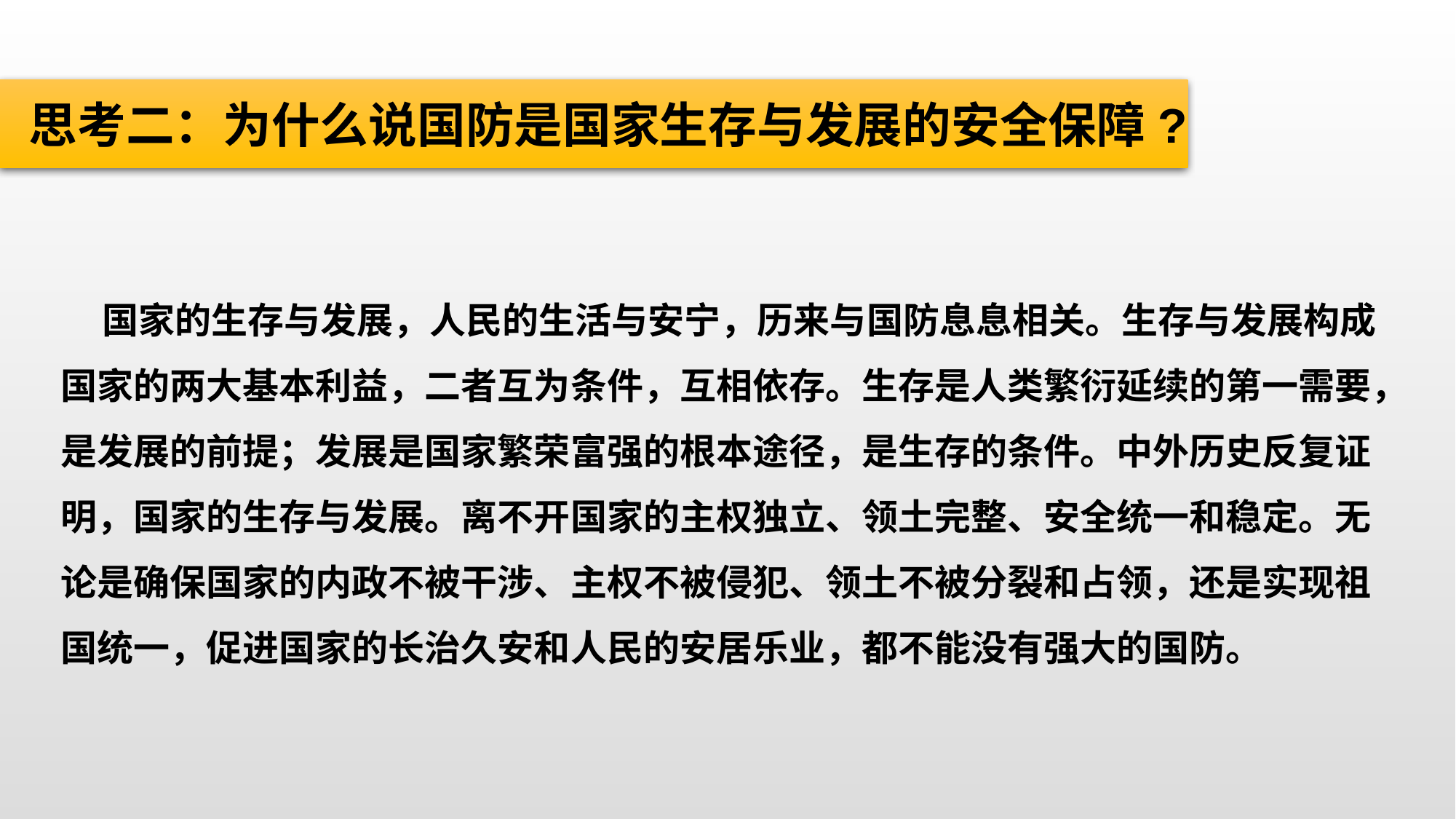

思考二：为什么说国防是国家生存与发展的安全保障?
    国家的生存与发展，人民的生活与安宁，历来与国防息息相关。生存与发展构成国家的两大基本利益，二者互为条件，互相依存。生存是人类繁衍延续的第一需要，是发展的前提；发展是国家繁荣富强的根本途径，是生存的条件。中外历史反复证明，国家的生存与发展。离不开国家的主权独立、领土完整、安全统一和稳定。无论是确保国家的内政不被干涉、主权不被侵犯、领土不被分裂和占领，还是实现祖国统一，促进国家的长治久安和人民的安居乐业，都不能没有强大的国防。